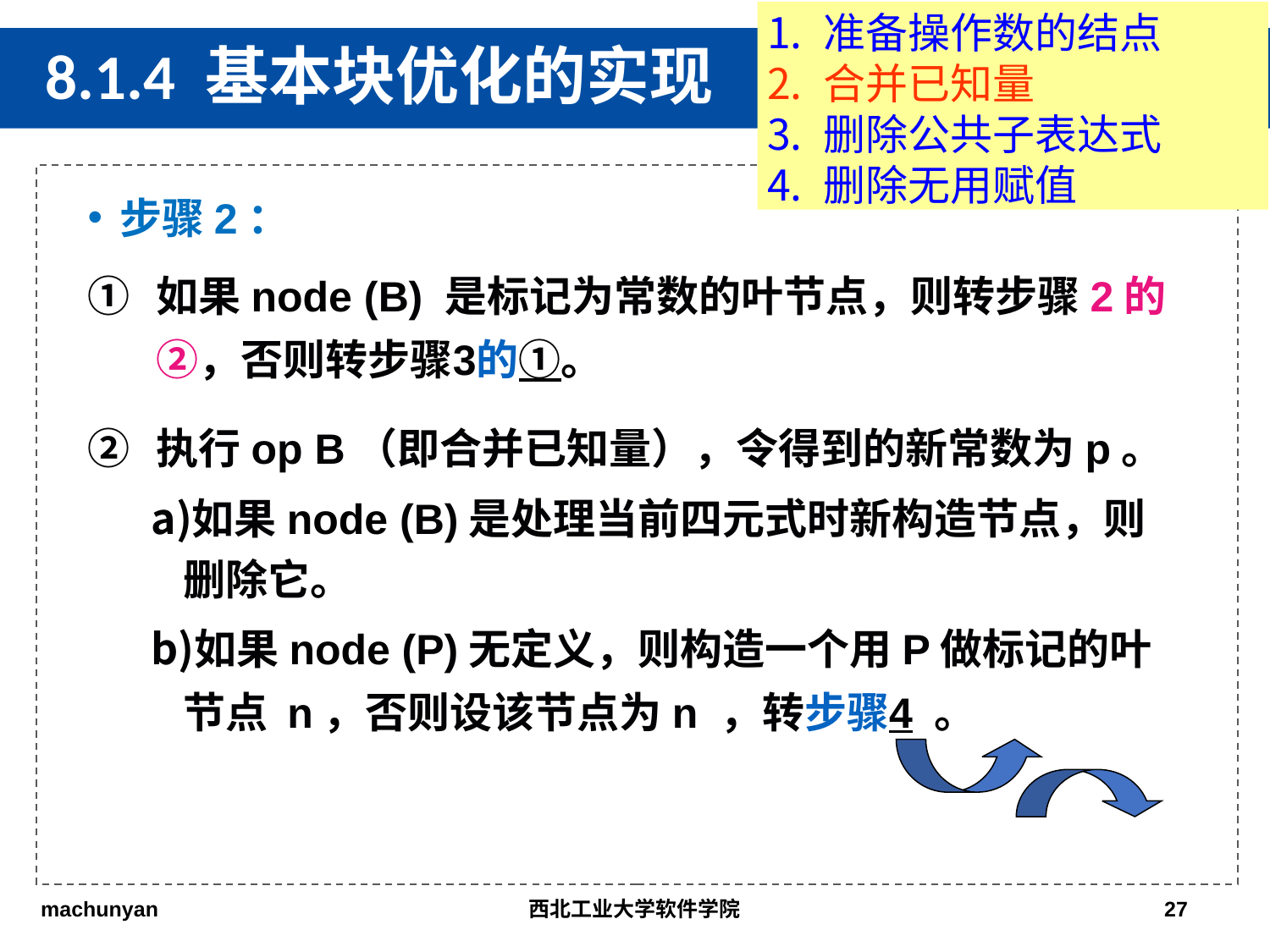

准备操作数的结点
合并已知量
删除公共子表达式
删除无用赋值
8.1.4 基本块优化的实现
步骤2：
如果node (B) 是标记为常数的叶节点，则转步骤2的②，否则转步骤3的①。
执行op B（即合并已知量），令得到的新常数为p。
如果node (B)是处理当前四元式时新构造节点，则删除它。
如果node (P)无定义，则构造一个用P做标记的叶节点 n，否则设该节点为n ，转步骤4 。